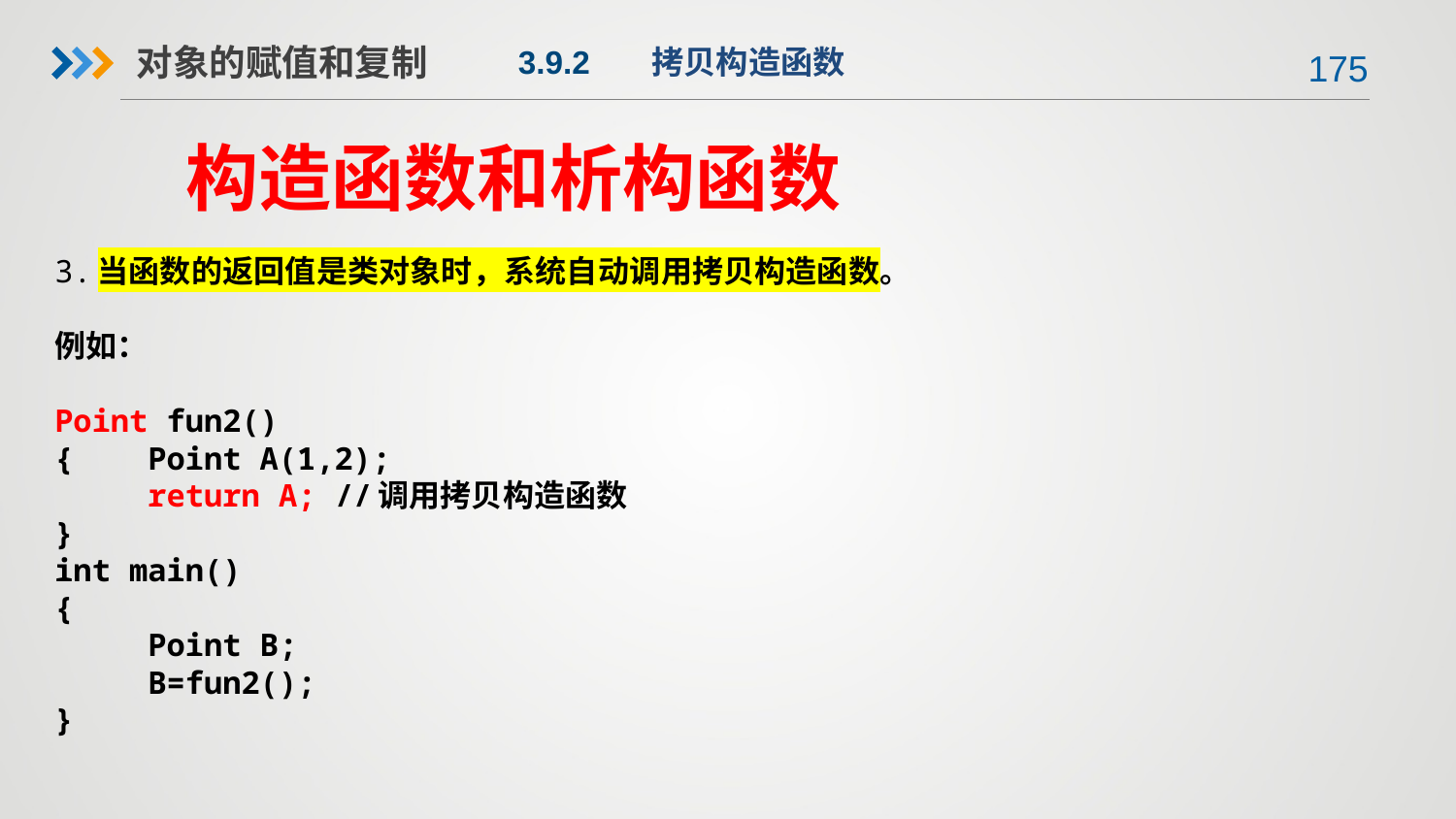

对象的赋值和复制
3.9.2      拷贝构造函数
构造函数和析构函数

3.当函数的返回值是类对象时，系统自动调用拷贝构造函数。

例如：

Point fun2()
{    Point A(1,2);
     return A; //调用拷贝构造函数
}
int main()
{
     Point B;
     B=fun2();
}